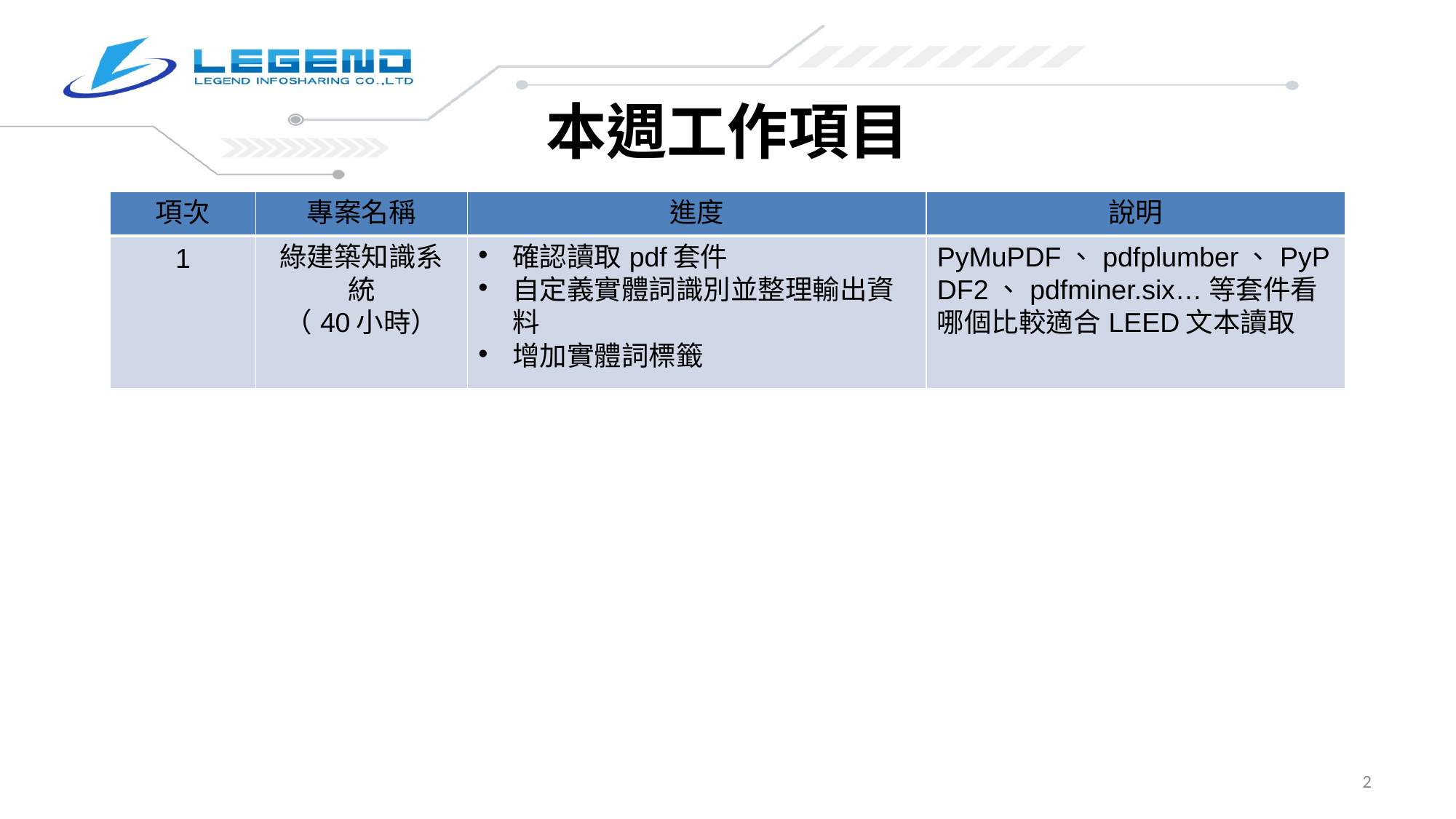

# 本週工作項目
| 項次 | 專案名稱 | 進度 | 說明 |
| --- | --- | --- | --- |
| 1 | 綠建築知識系統 （40小時） | 確認讀取pdf套件 自定義實體詞識別並整理輸出資料 增加實體詞標籤 | PyMuPDF、pdfplumber、PyPDF2、pdfminer.six…等套件看哪個比較適合LEED文本讀取 |
2